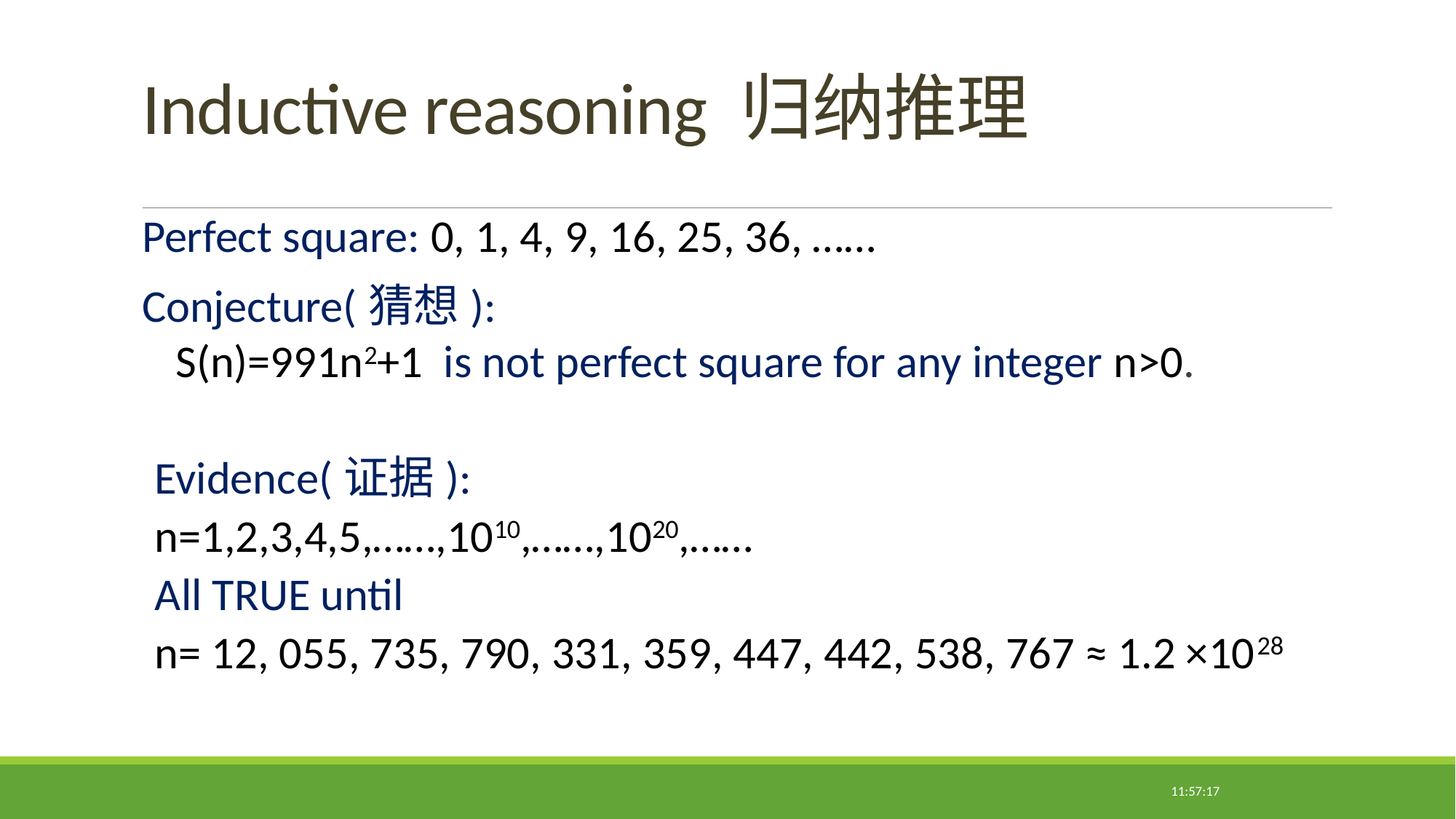

# Inductive reasoning 归纳推理
Perfect square: 0, 1, 4, 9, 16, 25, 36, ……
Conjecture(猜想):
  S(n)=991n2+1  is not perfect square for any integer n>0.

Evidence(证据):
n=1,2,3,4,5,……,1010,……,1020,……
All TRUE until
n= 12, 055, 735, 790, 331, 359, 447, 442, 538, 767 ≈ 1.2 ×1028
11:57:17